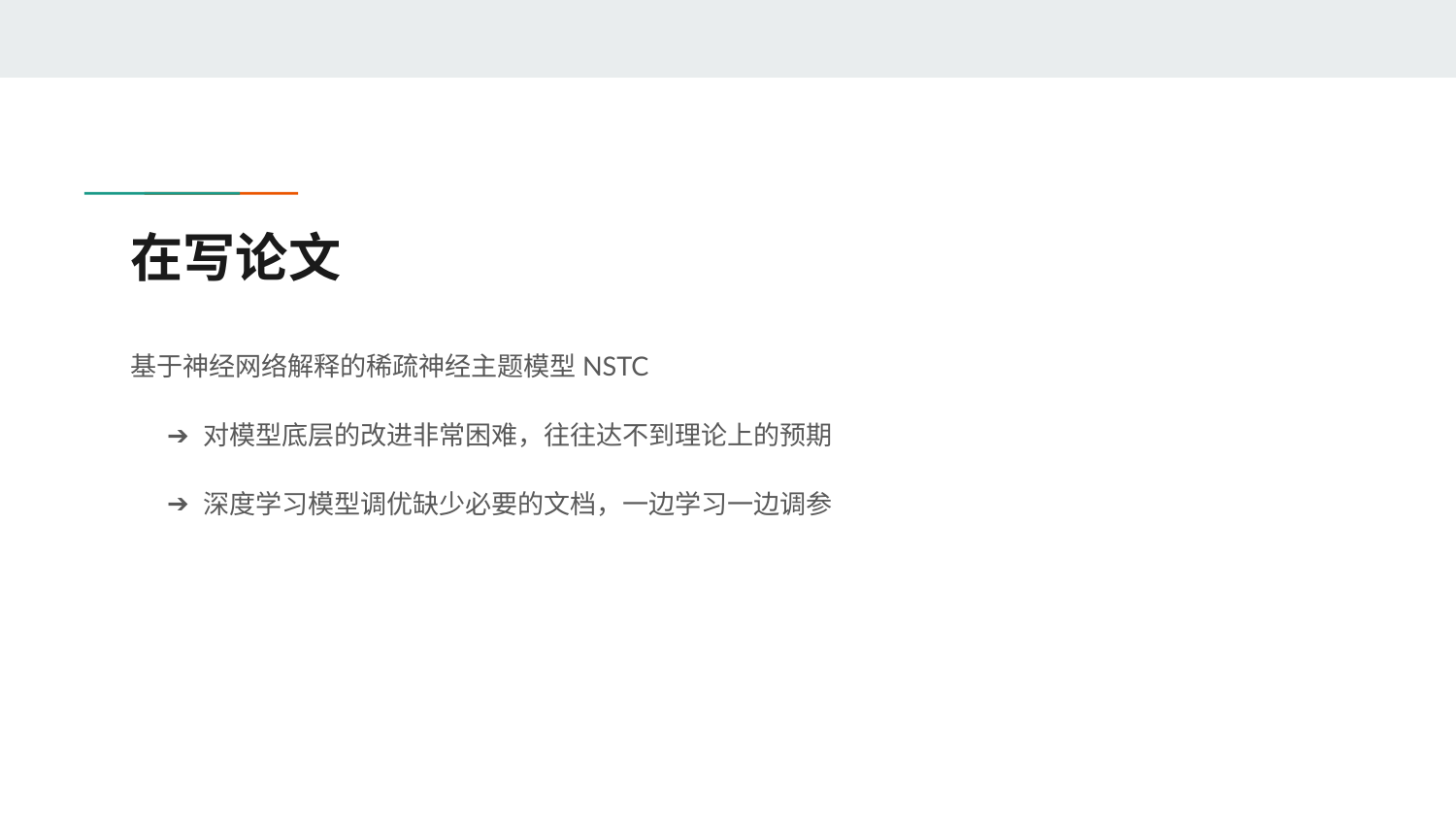

# 在写论文
基于神经网络解释的稀疏神经主题模型NSTC
对模型底层的改进非常困难，往往达不到理论上的预期
深度学习模型调优缺少必要的文档，一边学习一边调参